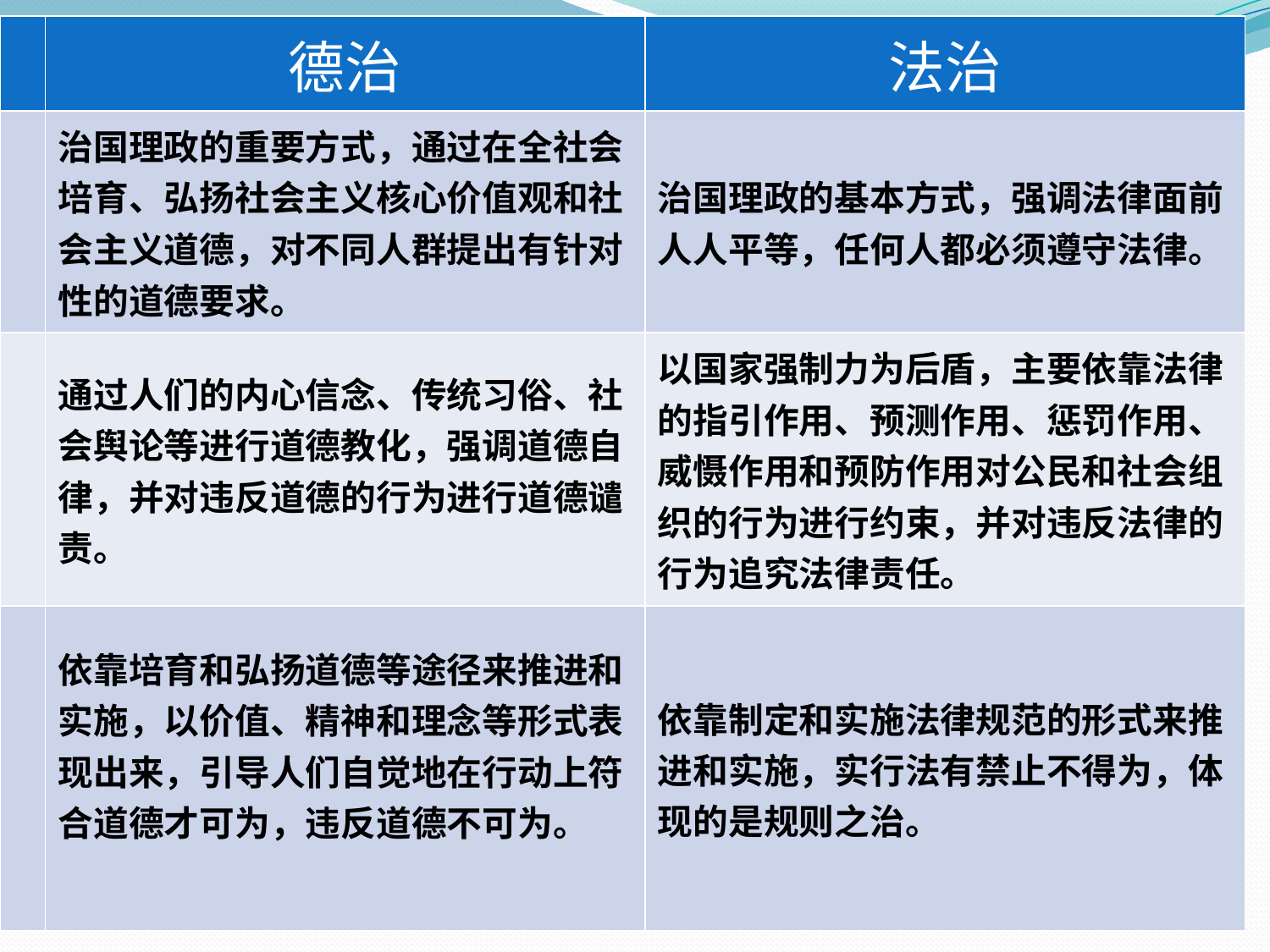

|  | 德治 | 法治 |
| --- | --- | --- |
|  | 治国理政的重要方式，通过在全社会培育、弘扬社会主义核心价值观和社会主义道德，对不同人群提出有针对性的道德要求。 | 治国理政的基本方式，强调法律面前人人平等，任何人都必须遵守法律。 |
|  | 通过人们的内心信念、传统习俗、社会舆论等进行道德教化，强调道德自律，并对违反道德的行为进行道德谴责。 | 以国家强制力为后盾，主要依靠法律的指引作用、预测作用、惩罚作用、威慑作用和预防作用对公民和社会组织的行为进行约束，并对违反法律的行为追究法律责任。 |
|  | 依靠培育和弘扬道德等途径来推进和实施，以价值、精神和理念等形式表现出来，引导人们自觉地在行动上符合道德才可为，违反道德不可为。 | 依靠制定和实施法律规范的形式来推进和实施，实行法有禁止不得为，体现的是规则之治。 |
23